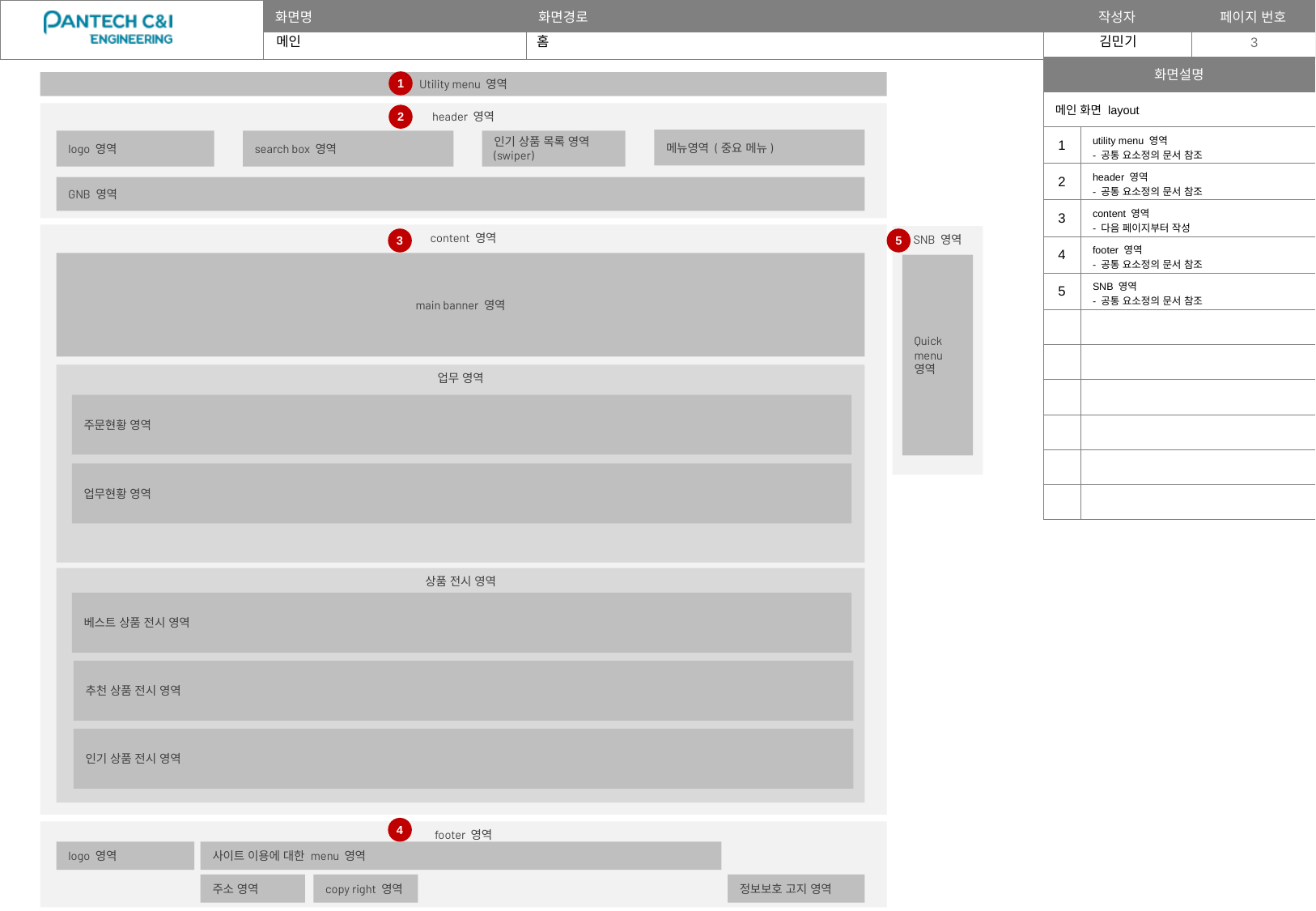

메인
홈
3
| 화면설명 |  |
| --- | --- |
| 메인 화면 layout |  |
| 1 | utility menu 영역 - 공통 요소정의 문서 참조 |
| 2 | header 영역 - 공통 요소정의 문서 참조 |
| 3 | content 영역 - 다음 페이지부터 작성 |
| 4 | footer 영역 - 공통 요소정의 문서 참조 |
| 5 | SNB 영역 - 공통 요소정의 문서 참조 |
|  |  |
|  |  |
|  |  |
|  |  |
|  |  |
|  |  |
1
Utility menu 영역
header 영역
2
메뉴영역 (중요 메뉴)
logo 영역
search box 영역
인기 상품 목록 영역 (swiper)
GNB 영역
content 영역
SNB 영역
3
5
main banner 영역
Quick menu 영역
업무 영역
주문현황 영역
업무현황 영역
상품 전시 영역
베스트 상품 전시 영역
추천 상품 전시 영역
인기 상품 전시 영역
4
footer 영역
logo 영역
사이트 이용에 대한 menu 영역
주소 영역
copy right 영역
정보보호 고지 영역